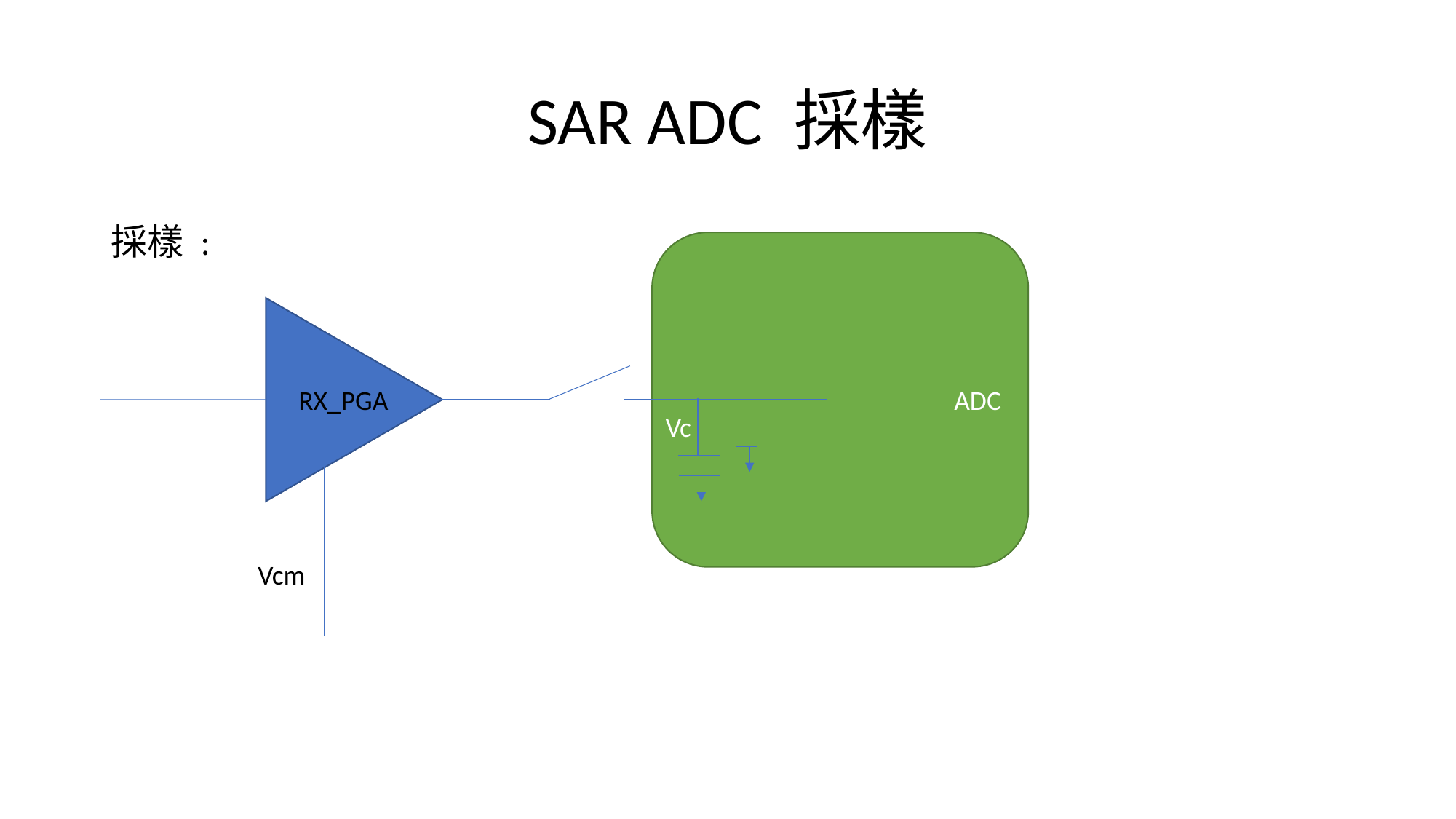

# SAR ADC 採樣
採樣 :
ADC

RX_PGA
Vc
Vcm